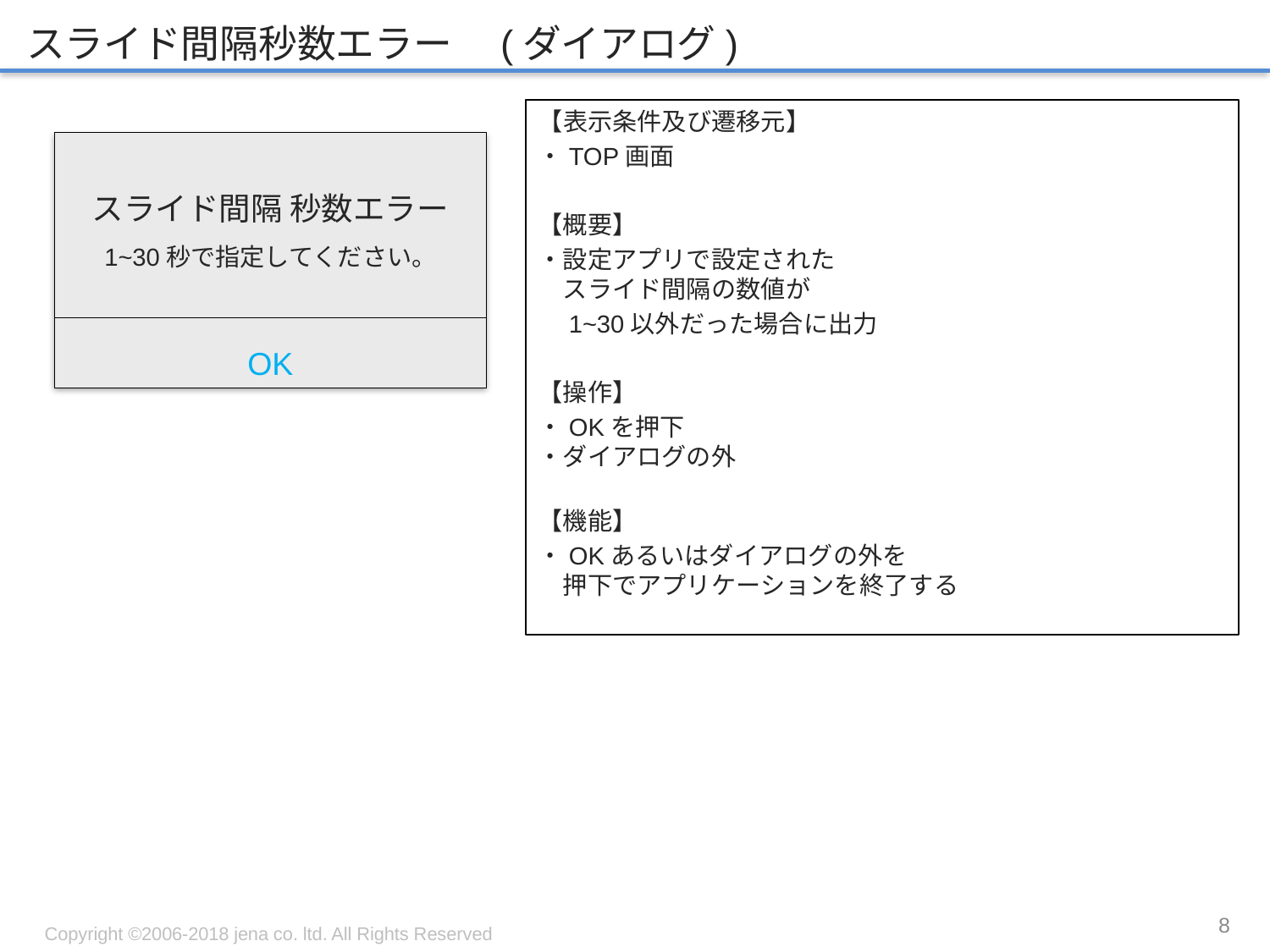

# スライド間隔秒数エラー　(ダイアログ)
【表示条件及び遷移元】
・TOP画面

【概要】
・設定アプリで設定された
　スライド間隔の数値が
　1~30以外だった場合に出力

【操作】
・OKを押下
・ダイアログの外
【機能】
・OKあるいはダイアログの外を
　押下でアプリケーションを終了する

スライド間隔 秒数エラー
1~30秒で指定してください。
OK
8